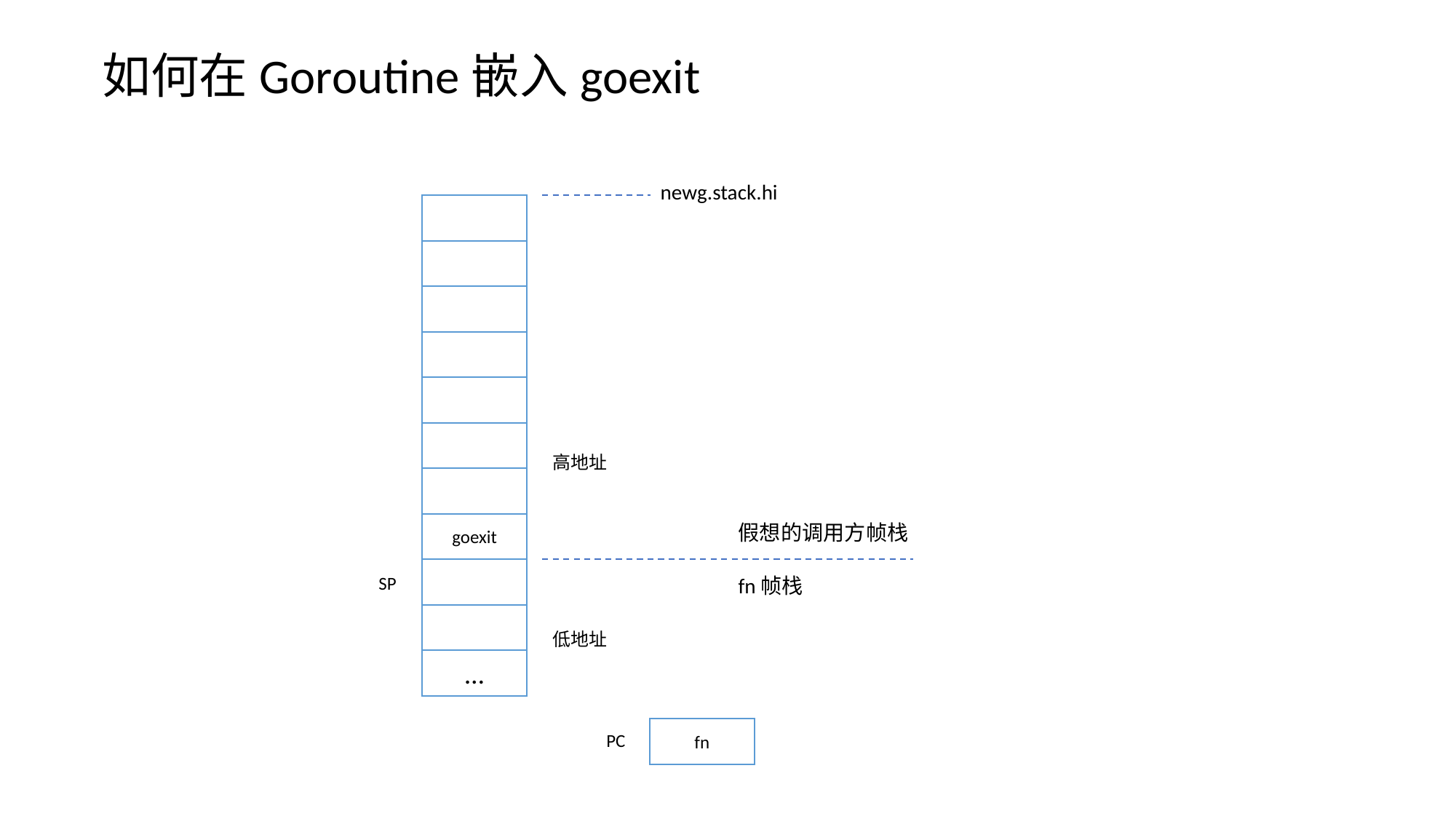

# 如何在Goroutine嵌入goexit
newg.stack.hi

高地址

假想的调用方帧栈
goexit

SP
fn帧栈

低地址
fn
PC
…